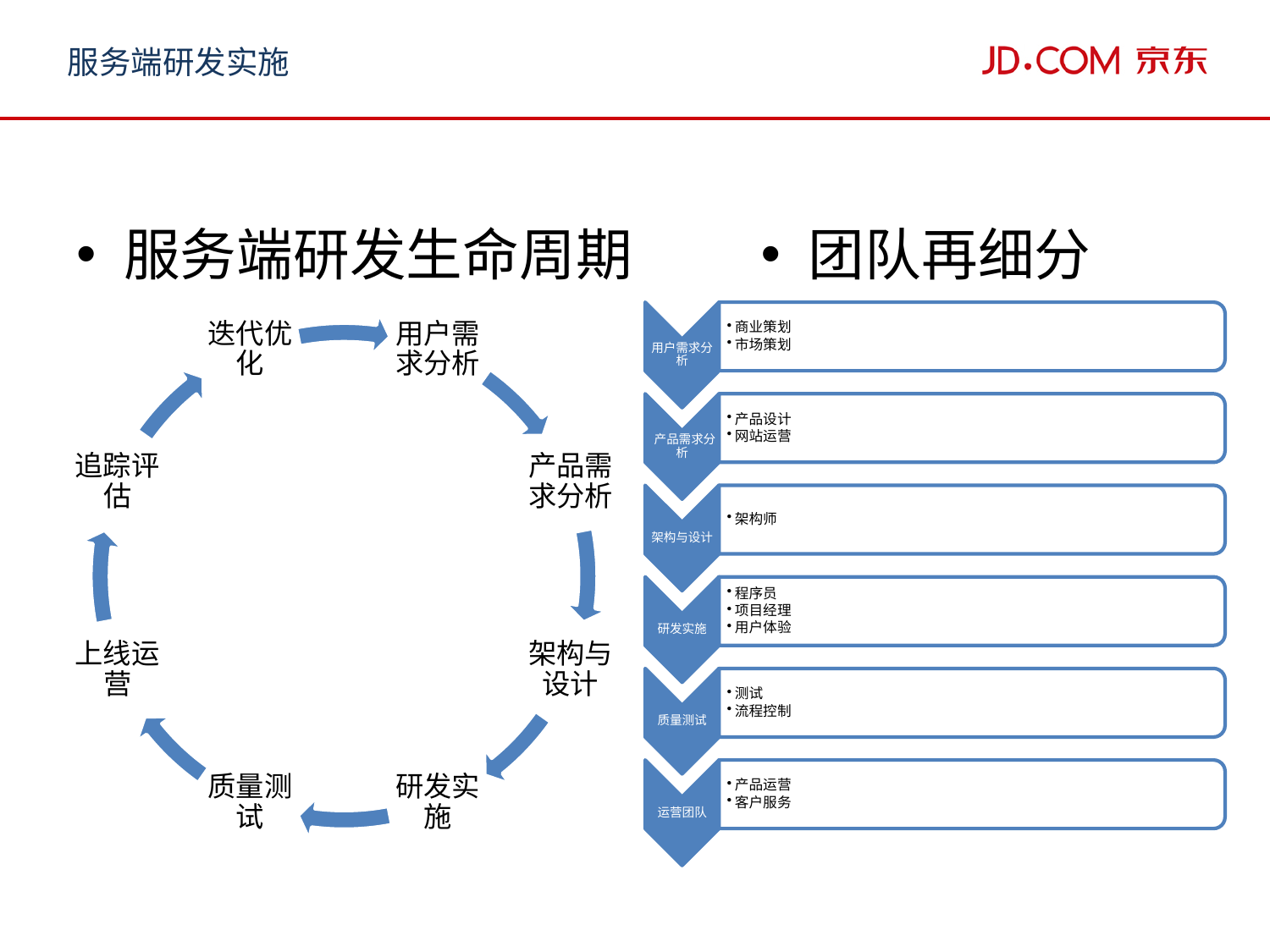

服务端研发实施
服务端研发生命周期
团队再细分
用户需求分析
商业策划
市场策划
 产品需求分析
产品设计
网站运营
架构与设计
架构师
研发实施
程序员
项目经理
用户体验
质量测试
测试
流程控制
运营团队
产品运营
客户服务
用户需求分析
产品需求分析
架构与设计
研发实施
质量测试
上线运营
追踪评估
迭代优化
16